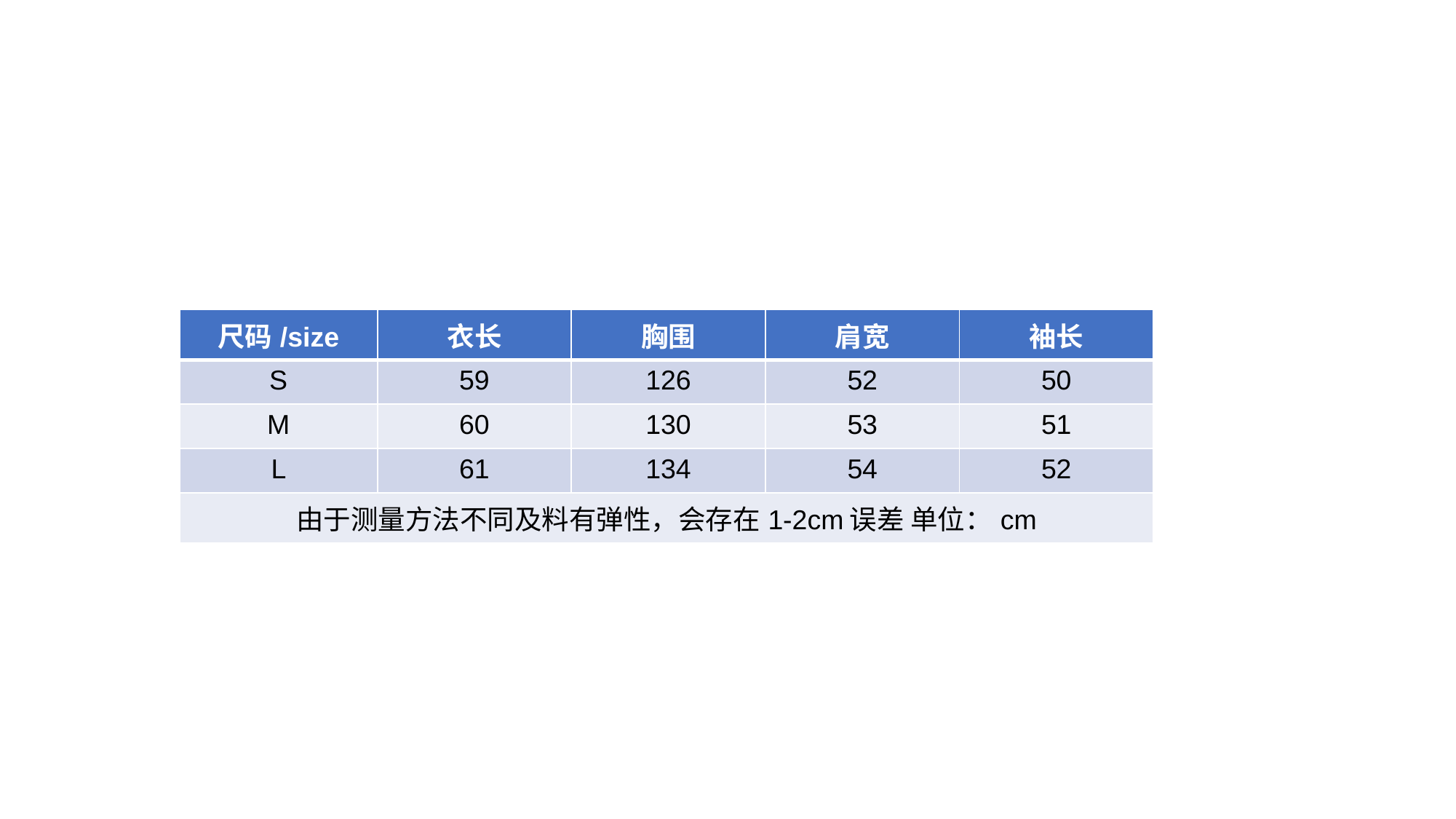

| 尺码/size | 衣长 | 胸围 | 肩宽 | 袖长 |
| --- | --- | --- | --- | --- |
| S | 59 | 126 | 52 | 50 |
| M | 60 | 130 | 53 | 51 |
| L | 61 | 134 | 54 | 52 |
| 由于测量方法不同及料有弹性，会存在1-2cm误差 单位：cm |  |  |  |  |